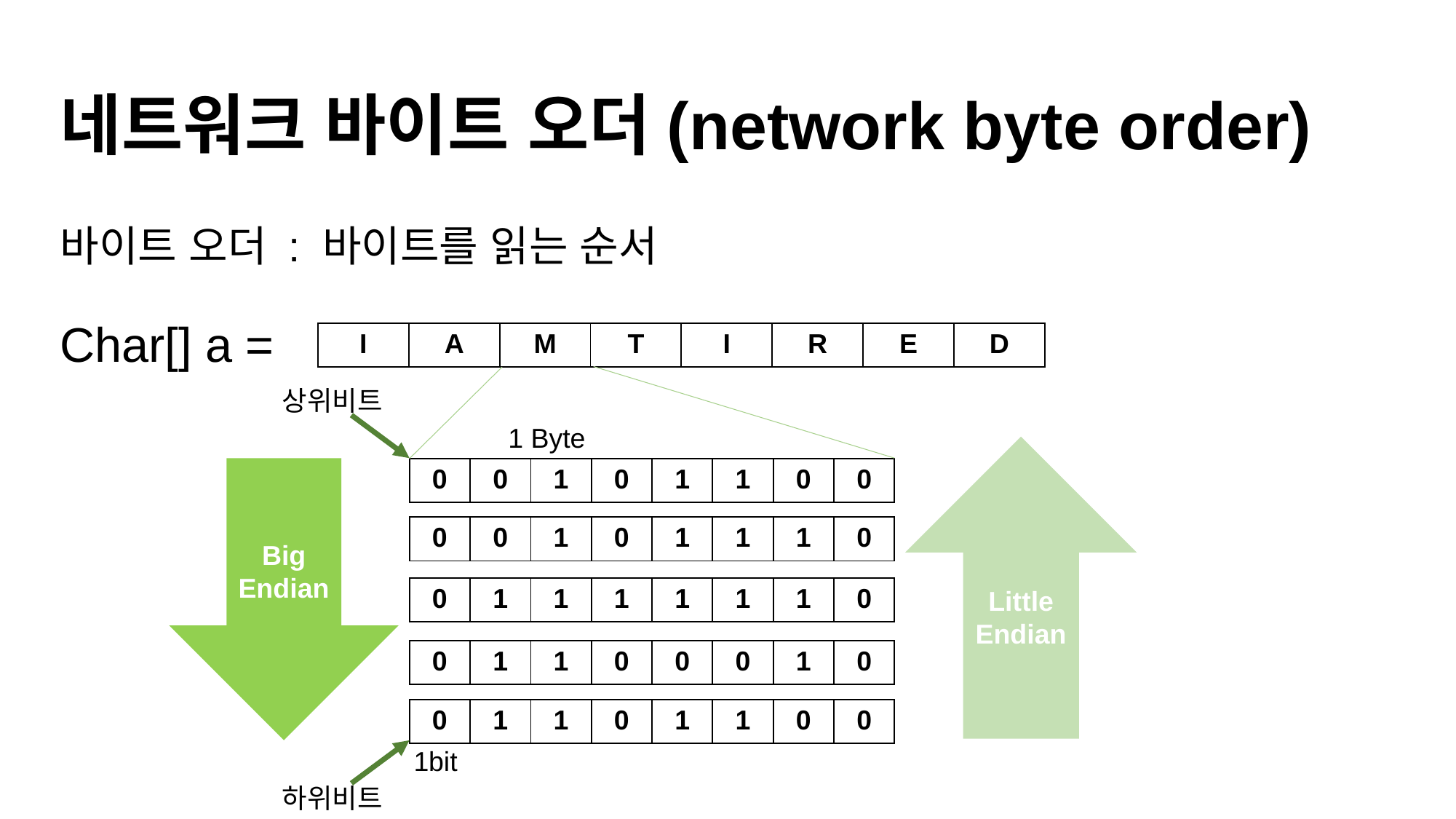

# 네트워크 바이트 오더(network byte order)
바이트 오더 : 바이트를 읽는 순서
Char[] a =
| I | A | M | T | I | R | E | D |
| --- | --- | --- | --- | --- | --- | --- | --- |
상위비트
1 Byte
Little
Endian
Big
Endian
| 0 | 0 | 1 | 0 | 1 | 1 | 0 | 0 |
| --- | --- | --- | --- | --- | --- | --- | --- |
| 0 | 0 | 1 | 0 | 1 | 1 | 1 | 0 |
| --- | --- | --- | --- | --- | --- | --- | --- |
| 0 | 1 | 1 | 1 | 1 | 1 | 1 | 0 |
| --- | --- | --- | --- | --- | --- | --- | --- |
| 0 | 1 | 1 | 0 | 0 | 0 | 1 | 0 |
| --- | --- | --- | --- | --- | --- | --- | --- |
| 0 | 1 | 1 | 0 | 1 | 1 | 0 | 0 |
| --- | --- | --- | --- | --- | --- | --- | --- |
1bit
하위비트